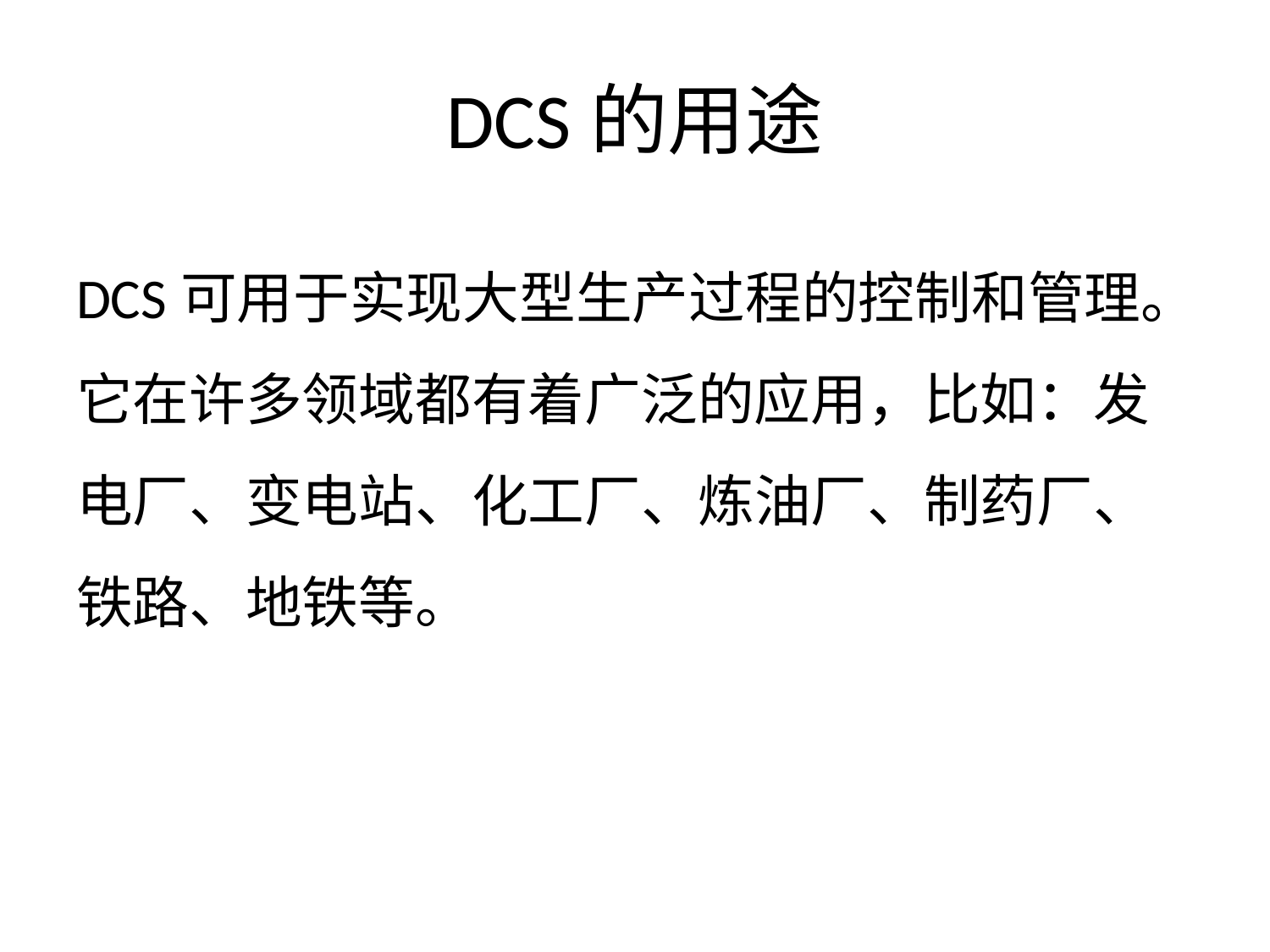

# DCS的用途
DCS可用于实现大型生产过程的控制和管理。它在许多领域都有着广泛的应用，比如：发电厂、变电站、化工厂、炼油厂、制药厂、铁路、地铁等。